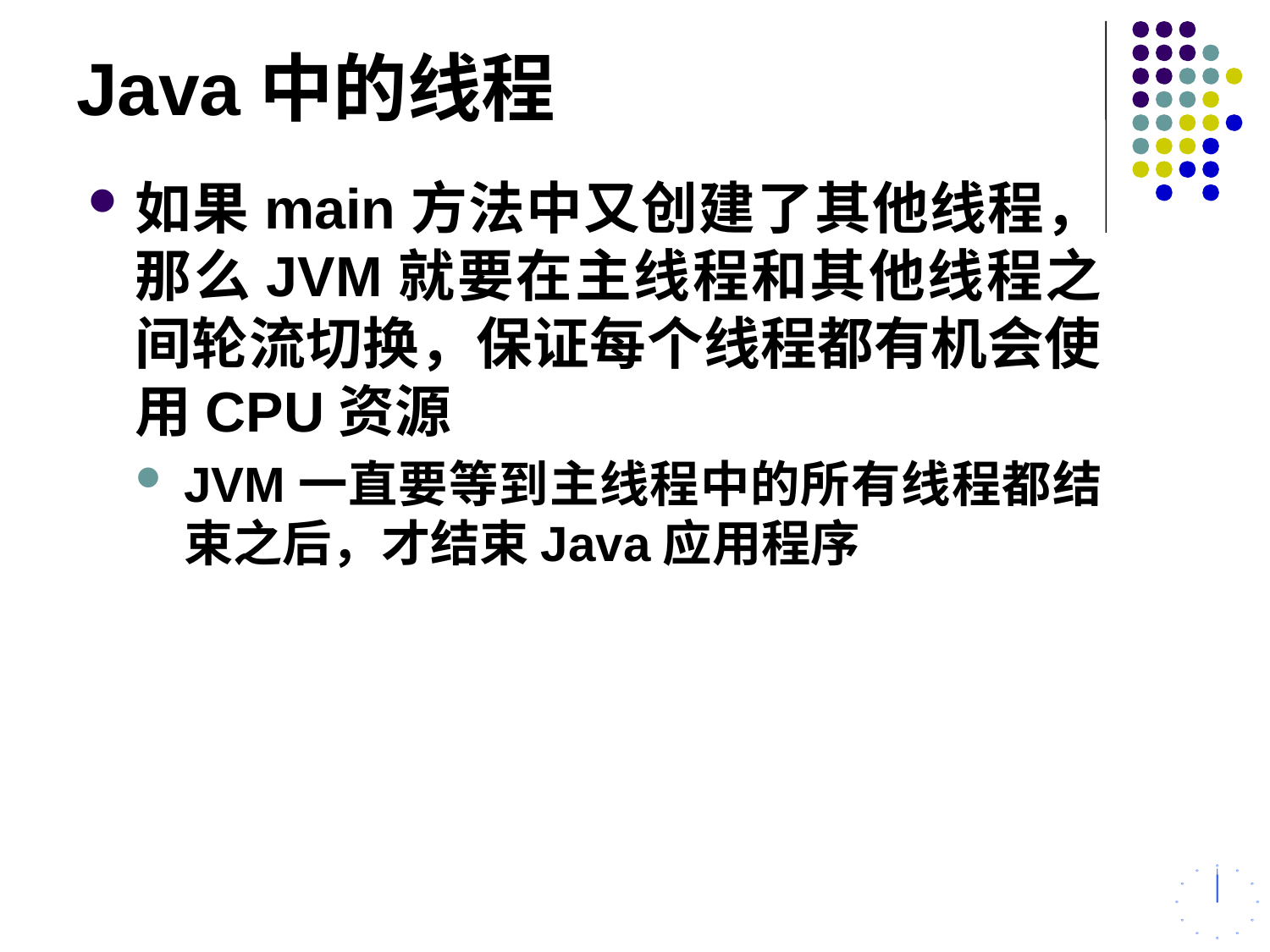

# Java中的线程
如果main方法中又创建了其他线程，那么JVM就要在主线程和其他线程之间轮流切换，保证每个线程都有机会使用CPU资源
JVM一直要等到主线程中的所有线程都结束之后，才结束Java应用程序